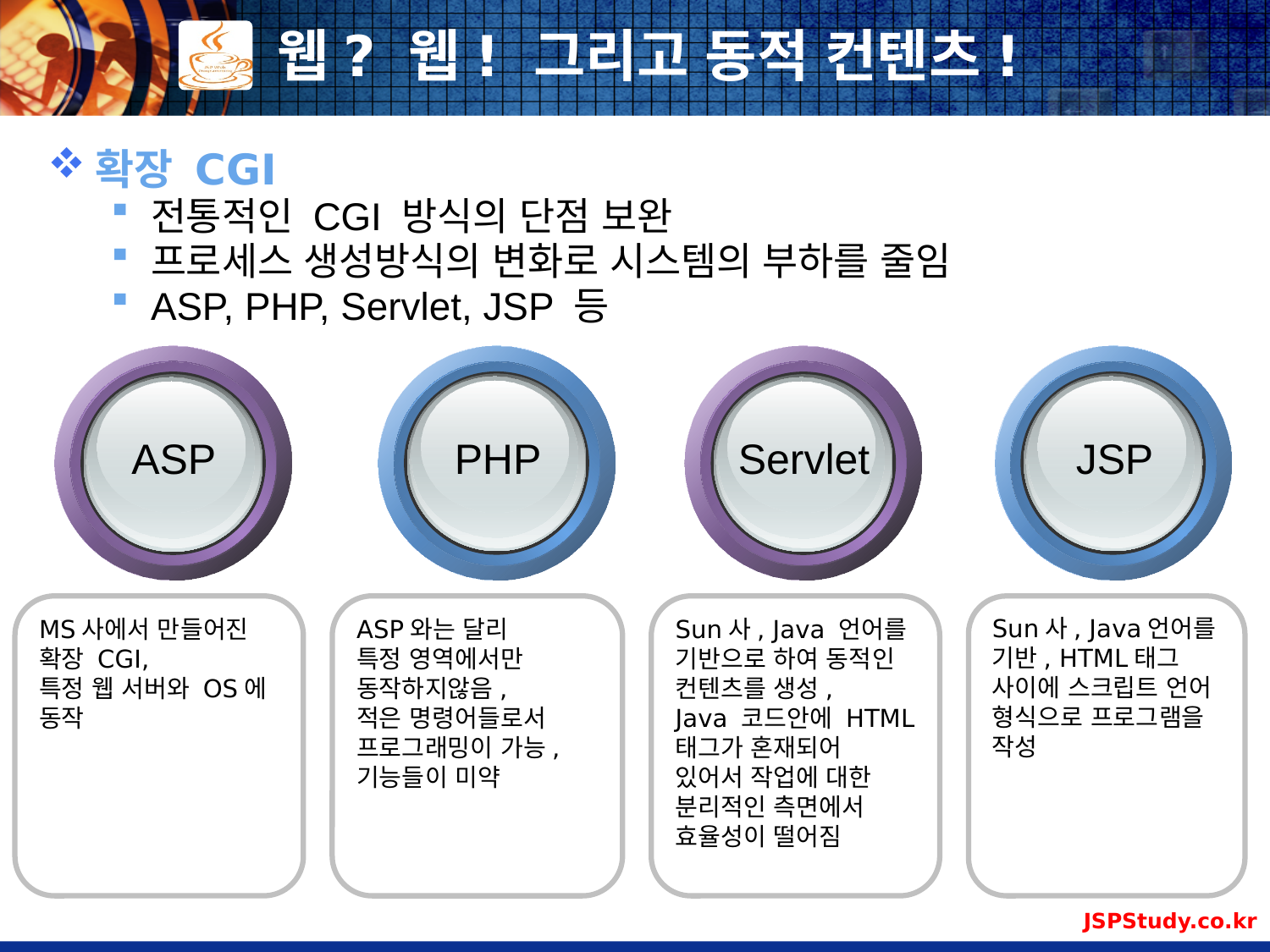

# 웹? 웹! 그리고 동적 컨텐츠!
확장 CGI
전통적인 CGI 방식의 단점 보완
프로세스 생성방식의 변화로 시스템의 부하를 줄임
ASP, PHP, Servlet, JSP 등

ASP

PHP

Servlet

JSP
MS사에서 만들어진 확장 CGI,
특정 웹 서버와 OS에 동작
ASP와는 달리
특정 영역에서만 동작하지않음,
적은 명령어들로서 프로그래밍이 가능, 기능들이 미약
Sun사, Java 언어를 기반으로 하여 동적인 컨텐츠를 생성,
Java 코드안에 HTML태그가 혼재되어 있어서 작업에 대한 분리적인 측면에서 효율성이 떨어짐
Sun사, Java언어를 기반, HTML태그 사이에 스크립트 언어 형식으로 프로그램을 작성
JSPStudy.co.kr